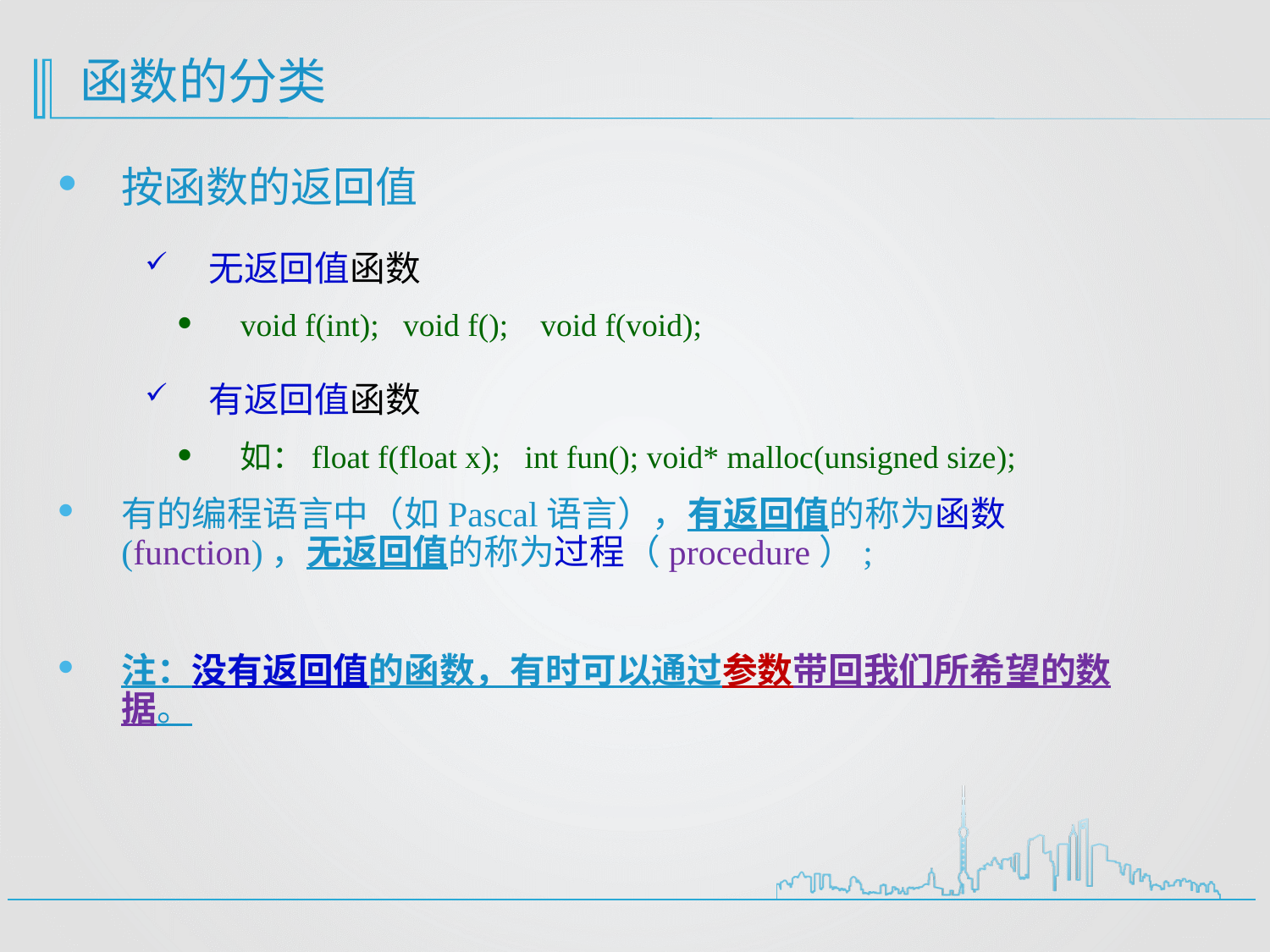

# 函数的分类
按函数的返回值
无返回值函数
void f(int);   void f();    void f(void);
有返回值函数
如：float f(float x);   int fun(); void* malloc(unsigned size);
有的编程语言中（如Pascal语言），有返回值的称为函数(function)，无返回值的称为过程（procedure）;

注：没有返回值的函数，有时可以通过参数带回我们所希望的数据。